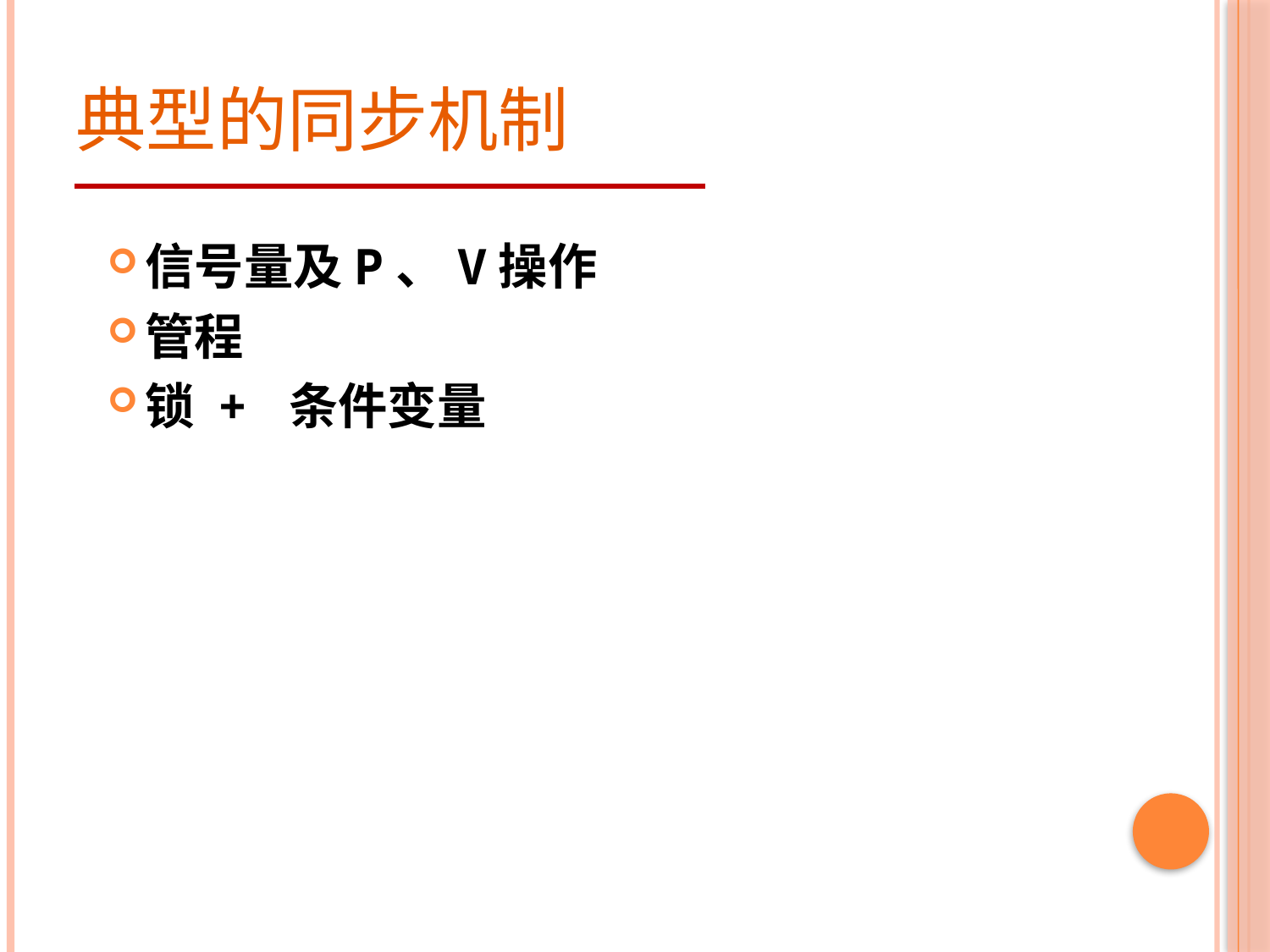

# 典型的同步机制
信号量及P、V操作
管程
锁 + 条件变量